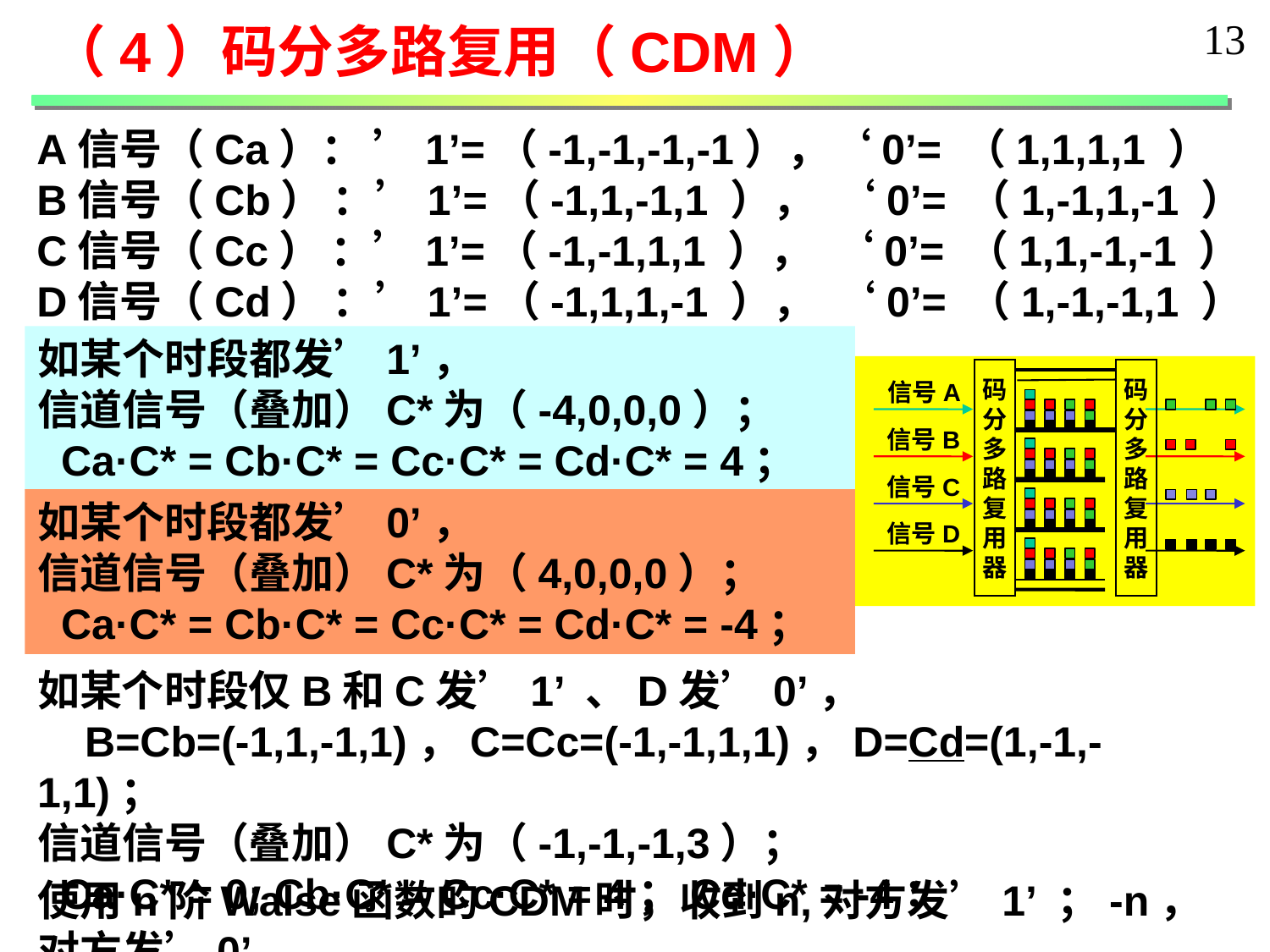

13
（4）码分多路复用（CDM）

A信号（Ca）： ’1’=（-1,-1,-1,-1），‘0’= （1,1,1,1 ）
B信号（Cb） ：’1’=（-1,1,-1,1 ），  ‘0’= （1,-1,1,-1 ）
C信号（Cc） ：’1’=（-1,-1,1,1 ），  ‘0’= （1,1,-1,-1 ）
D信号（Cd） ：’1’=（-1,1,1,-1 ），  ‘0’= （1,-1,-1,1 ）
如某个时段都发’1’，
信道信号（叠加）C*为（-4,0,0,0）；
  Ca·C* = Cb·C* = Cc·C* = Cd·C* = 4；

码
分
多
路
复
用
器
码
分
多
路
复
用
器

 信号A

 信号B

 信号C

 信号D

如某个时段都发’0’，
信道信号（叠加）C*为（4,0,0,0）；
  Ca·C* = Cb·C* = Cc·C* = Cd·C* = -4；
如某个时段仅B和C发’1’ 、D发’0’，
    B=Cb=(-1,1,-1,1)，C=Cc=(-1,-1,1,1)，D=Cd=(1,-1,-1,1)；
信道信号（叠加）C*为（-1,-1,-1,3）；
  Ca·C* = 0; Cb·C* = Cc·C* = 4；Cd·C* = -4；
使用n阶Walse函数的CDM时，收到n,对方发’1’ ；-n，对方发’0’。